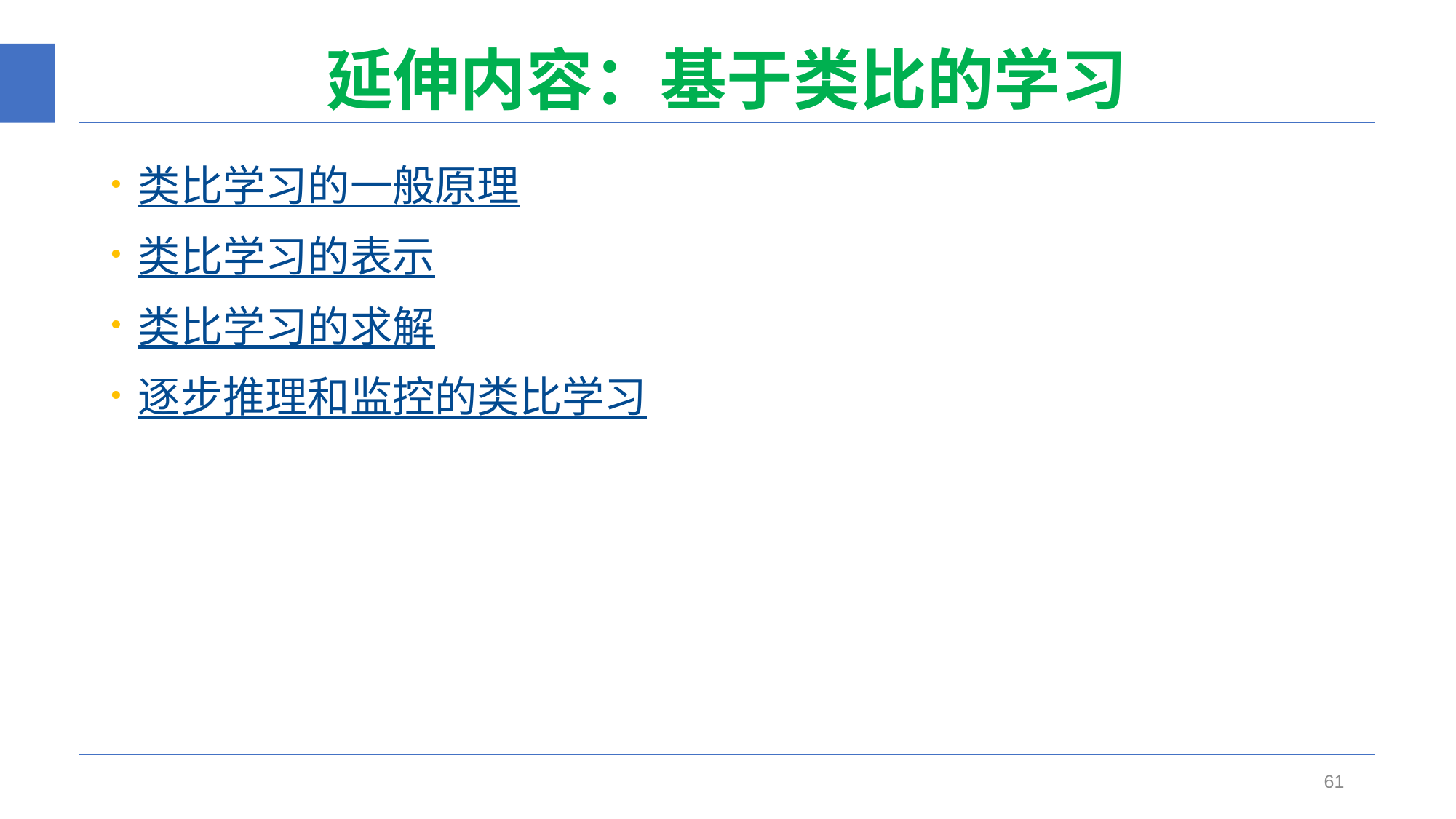

# 延伸内容：基于类比的学习
类比学习的一般原理
类比学习的表示
类比学习的求解
逐步推理和监控的类比学习
61